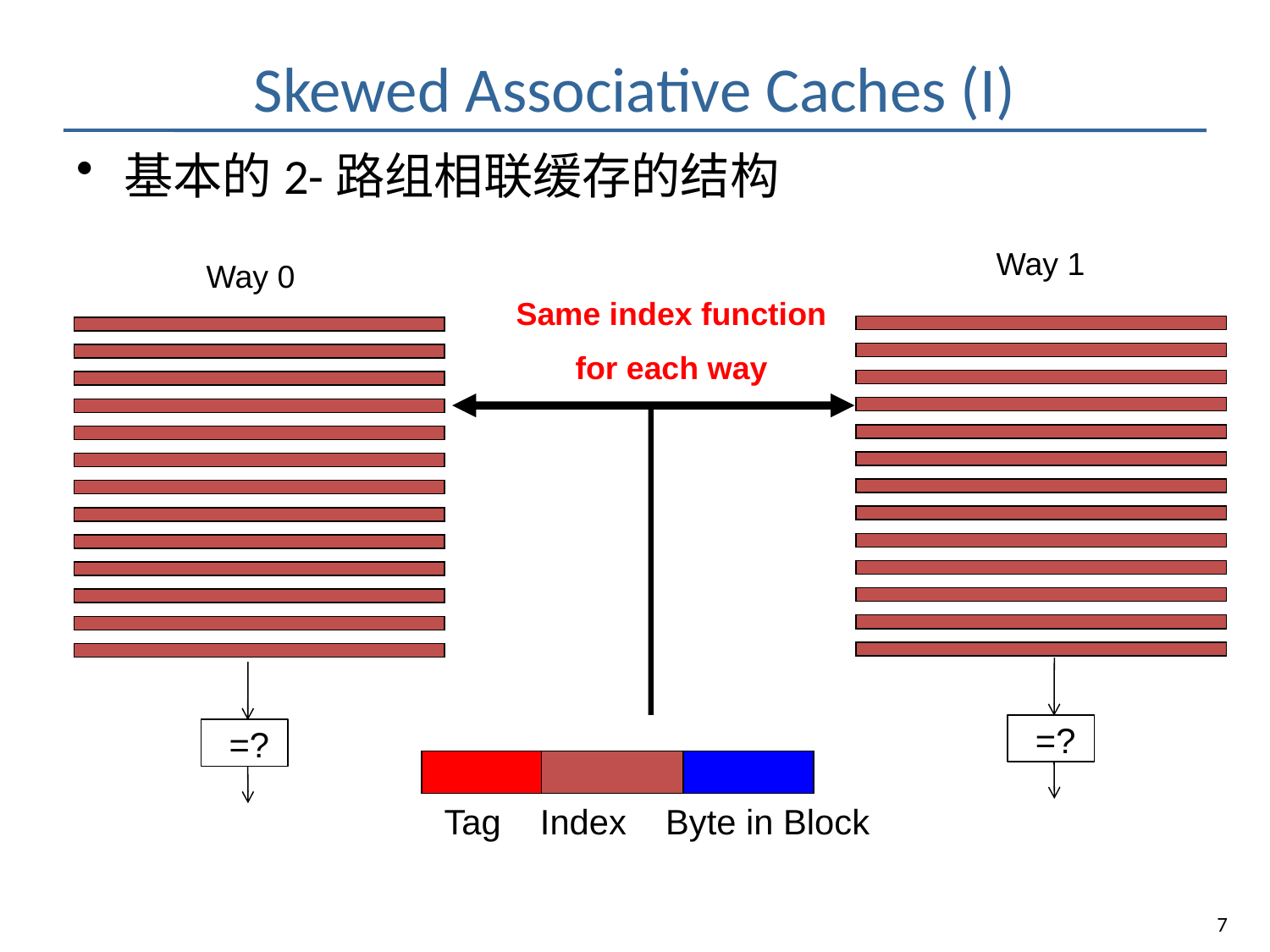

# Skewed Associative Caches (I)
基本的2-路组相联缓存的结构
Way 1
Way 0
Same index function
for each way

=?

=?

Tag    Index    Byte in Block
7